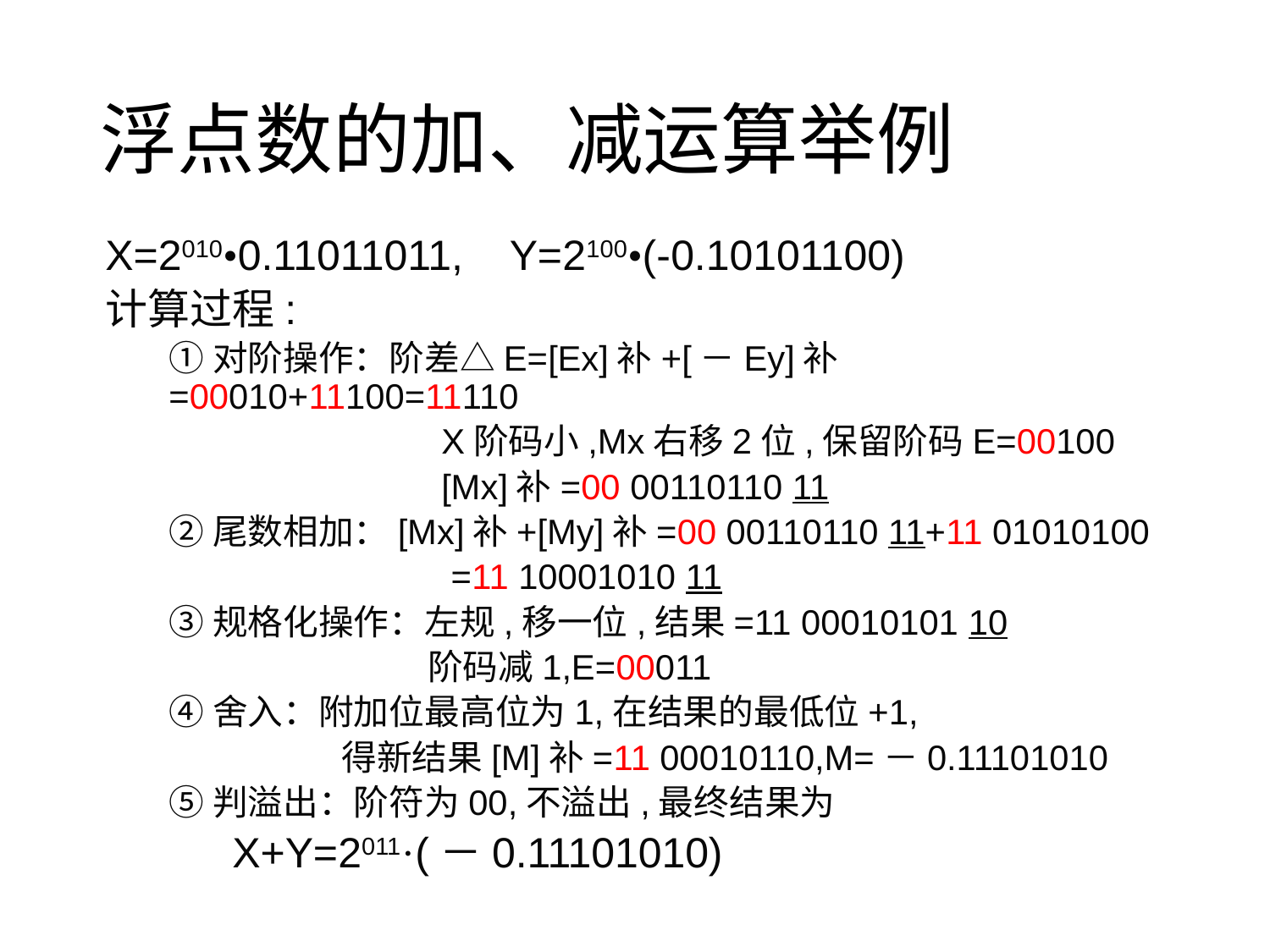

# 浮点数的加、减运算举例
X=2010•0.11011011,    Y=2100•(-0.10101100)
计算过程:
①对阶操作：阶差△E=[Ex]补+[－Ey]补=00010+11100=11110
                            X阶码小,Mx右移2位,保留阶码E=00100
                            [Mx]补=00 00110110 11
②尾数相加：[Mx]补+[My]补=00 00110110 11+11 01010100
                             =11 10001010 11
③规格化操作：左规,移一位,结果=11 00010101 10
                                阶码减1,E=00011
④舍入：附加位最高位为1,在结果的最低位+1,
                     得新结果[M]补=11 00010110,M=－0.11101010
⑤判溢出：阶符为00,不溢出,最终结果为
X+Y=2011·(－0.11101010)